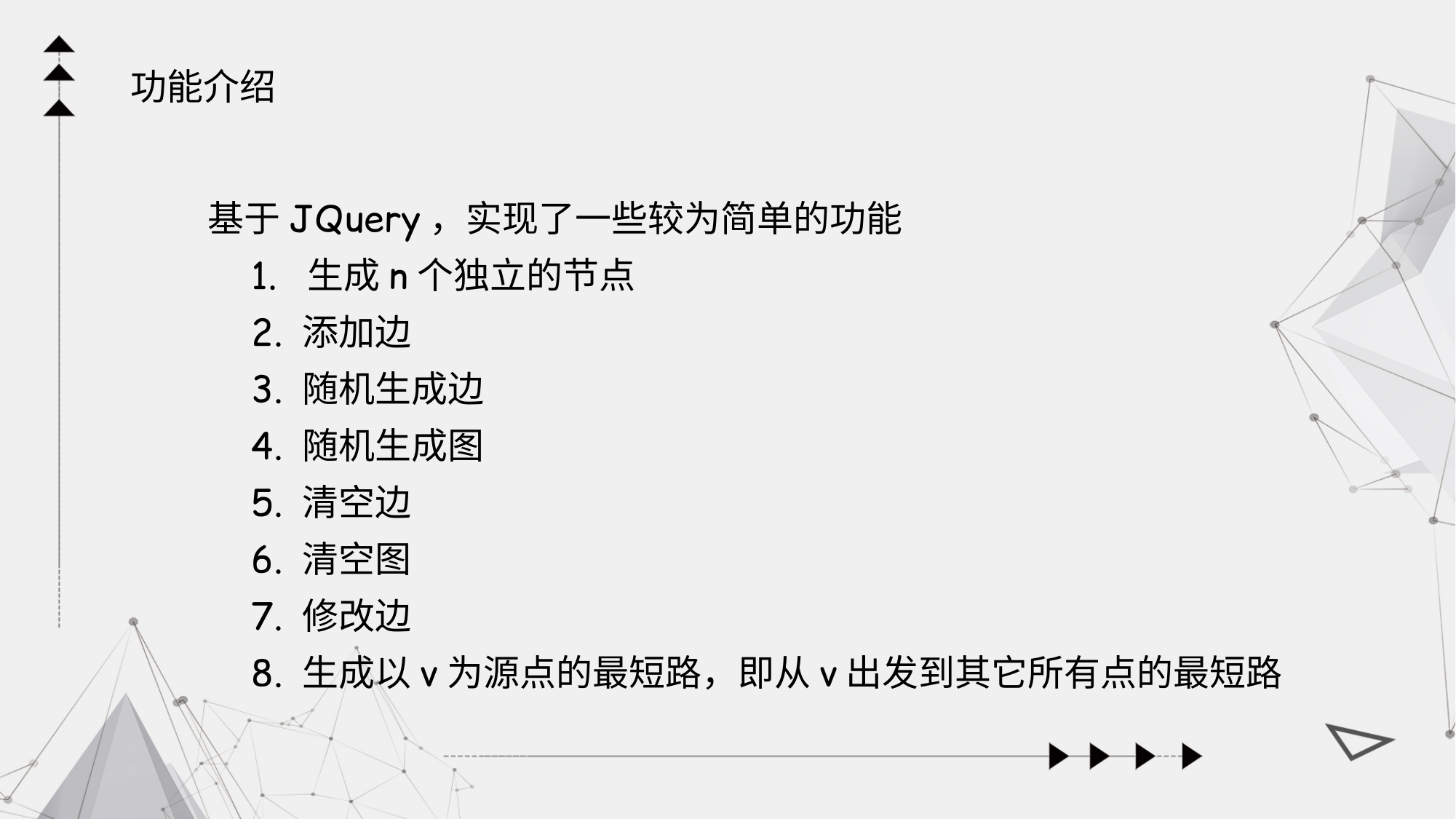

功能介绍
基于JQuery，实现了一些较为简单的功能
    1.  生成n个独立的节点
    2. 添加边
    3. 随机生成边
    4. 随机生成图
    5. 清空边
    6. 清空图
    7. 修改边
    8. 生成以v为源点的最短路，即从v出发到其它所有点的最短路